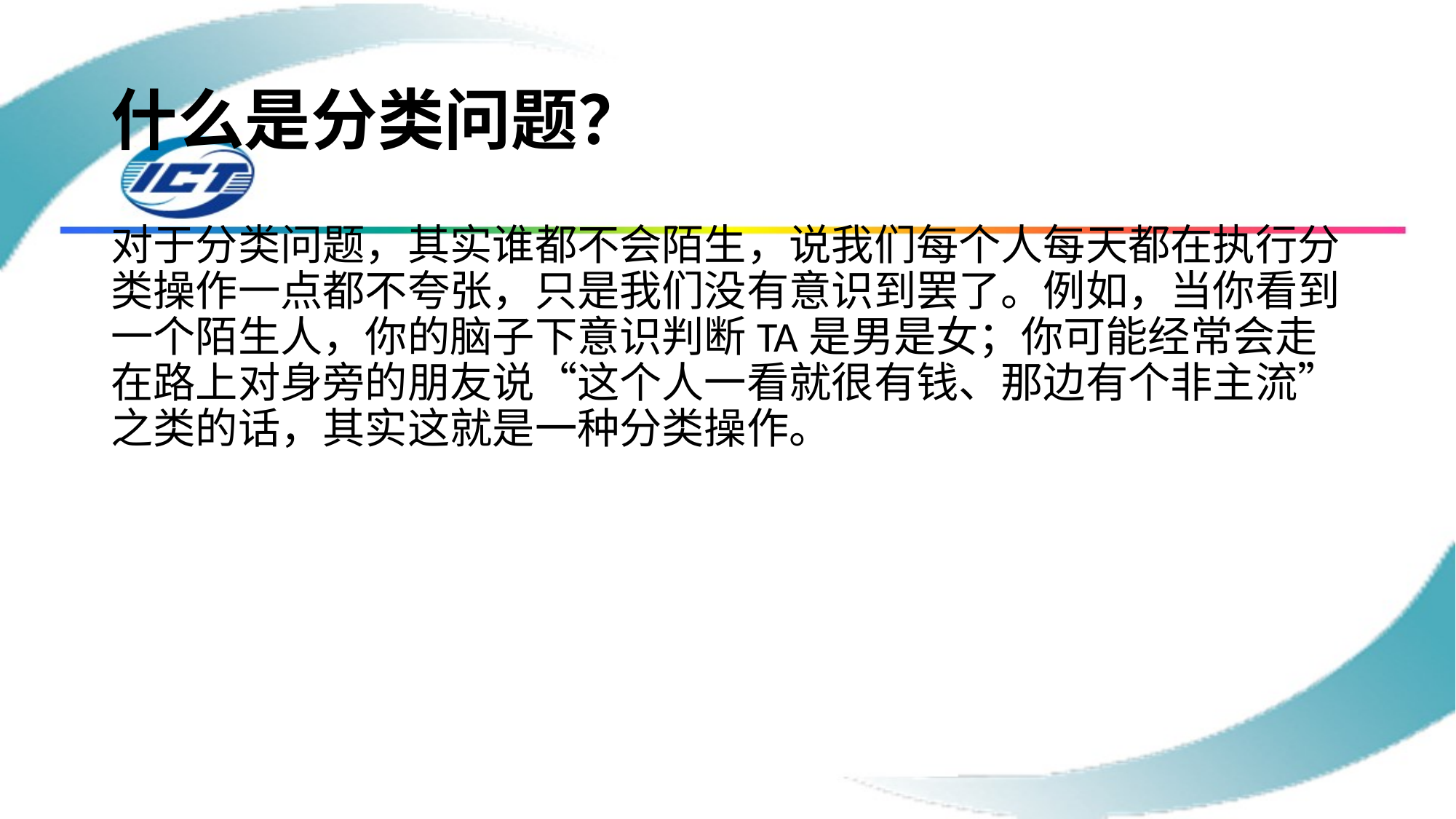

# 什么是分类问题？
对于分类问题，其实谁都不会陌生，说我们每个人每天都在执行分类操作一点都不夸张，只是我们没有意识到罢了。例如，当你看到一个陌生人，你的脑子下意识判断TA是男是女；你可能经常会走在路上对身旁的朋友说“这个人一看就很有钱、那边有个非主流”之类的话，其实这就是一种分类操作。